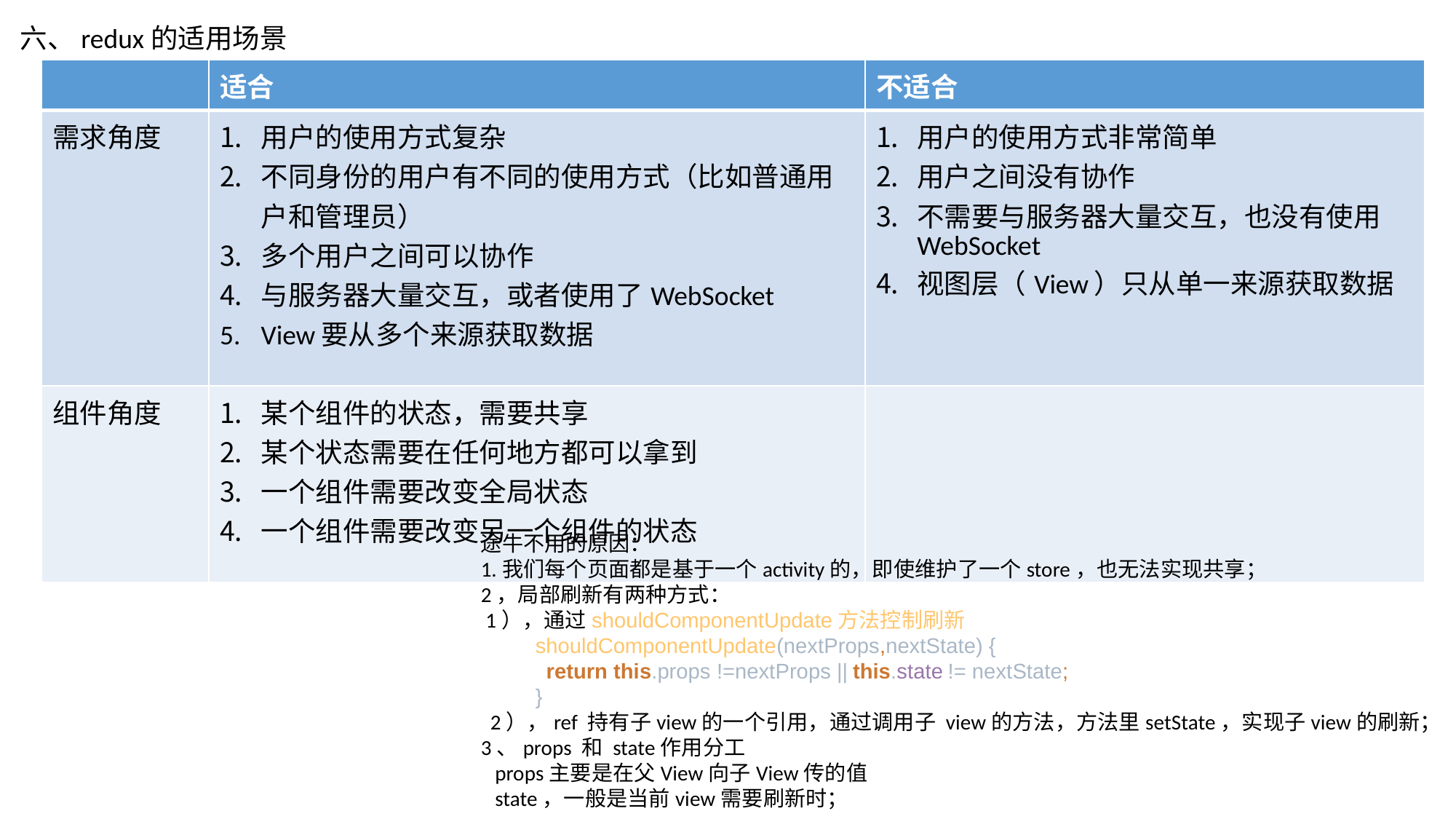

六、redux的适用场景
|  | 适合 | 不适合 |
| --- | --- | --- |
| 需求角度 | 用户的使用方式复杂 不同身份的用户有不同的使用方式（比如普通用户和管理员） 多个用户之间可以协作 与服务器大量交互，或者使用了WebSocket View要从多个来源获取数据 | 用户的使用方式非常简单 用户之间没有协作 不需要与服务器大量交互，也没有使用 WebSocket 视图层（View）只从单一来源获取数据 |
| 组件角度 | 某个组件的状态，需要共享 某个状态需要在任何地方都可以拿到 一个组件需要改变全局状态 一个组件需要改变另一个组件的状态 |  |
途牛不用的原因：
1.我们每个页面都是基于一个activity的，即使维护了一个store，也无法实现共享；
2，局部刷新有两种方式：
 1），通过shouldComponentUpdate方法控制刷新
shouldComponentUpdate(nextProps,nextState) {
  return this.props !=nextProps || this.state != nextState;
}
  2），ref 持有子view的一个引用，通过调用子 view的方法，方法里setState，实现子view的刷新；
3、props 和 state作用分工
   props主要是在父View向子View传的值
   state，一般是当前view需要刷新时；